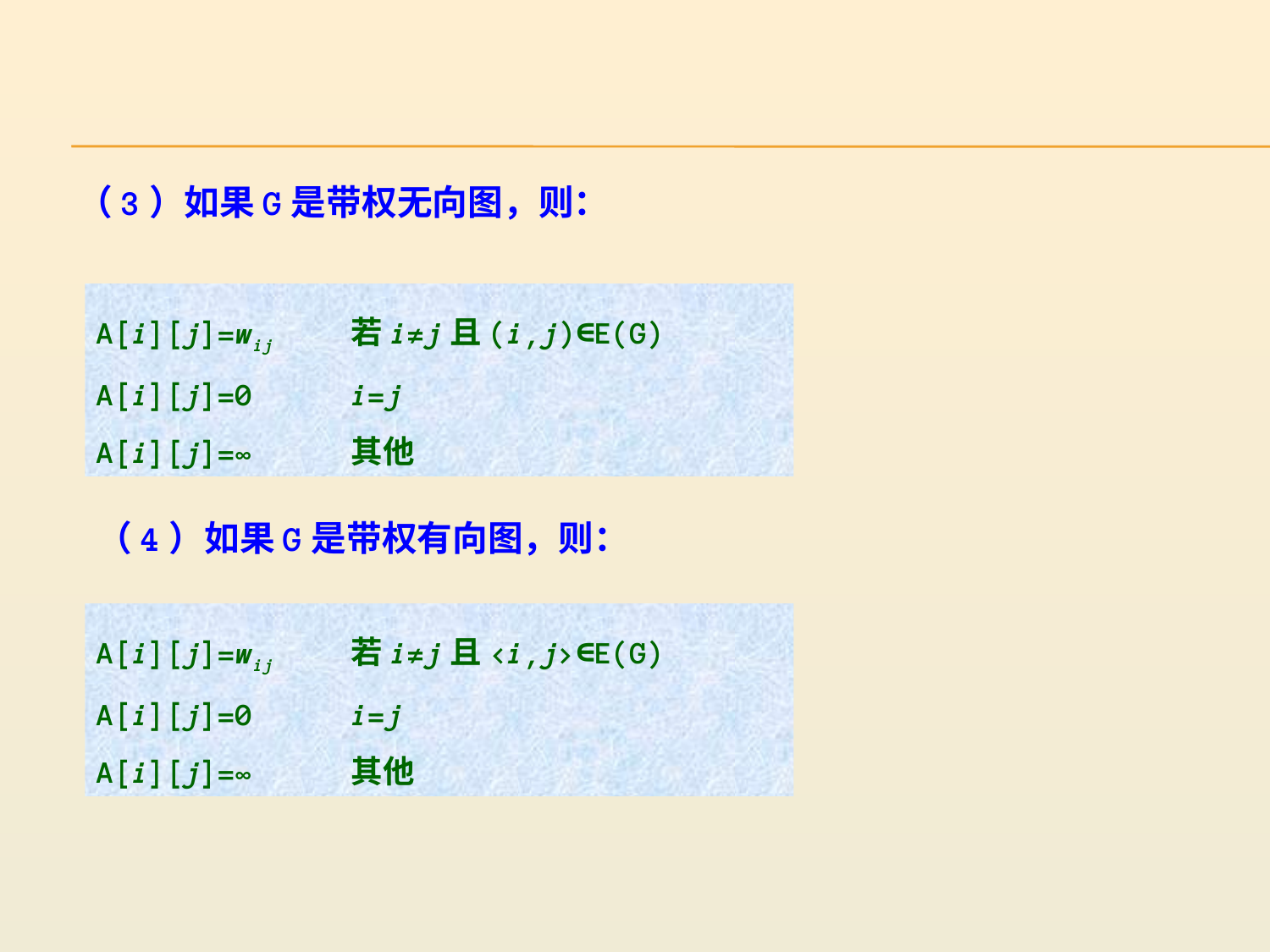

（3）如果G是带权无向图，则：
A[i][j]=wij	若i≠j且(i,j)∈E(G)
A[i][j]=0	i=j
A[i][j]=∞	其他
（4）如果G是带权有向图，则：
A[i][j]=wij	若i≠j且<i,j>∈E(G)
A[i][j]=0	i=j
A[i][j]=∞	其他